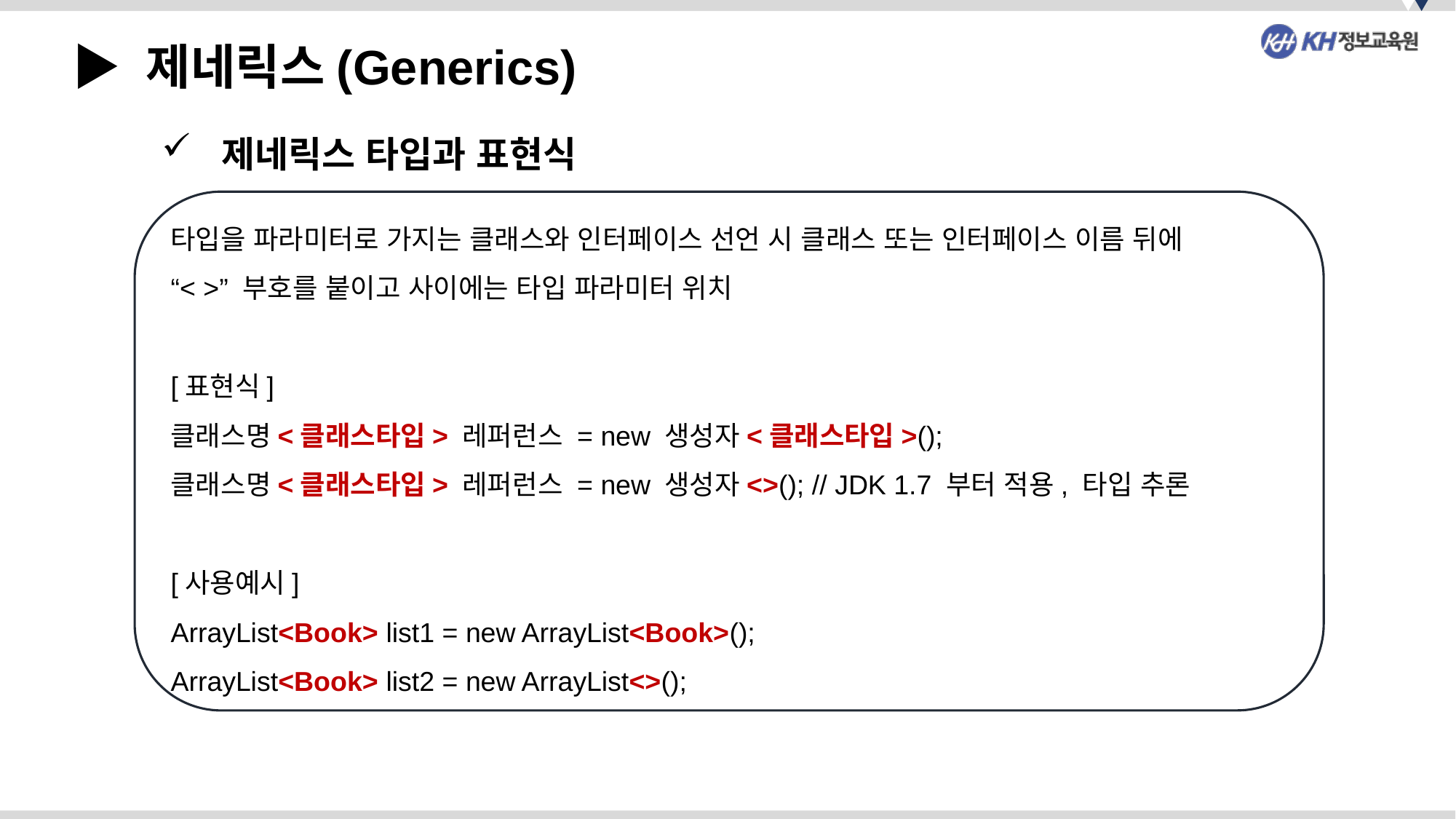

▶ 제네릭스(Generics)
 제네릭스 타입과 표현식
타입을 파라미터로 가지는 클래스와 인터페이스 선언 시 클래스 또는 인터페이스 이름 뒤에
“< >” 부호를 붙이고 사이에는 타입 파라미터 위치

[표현식]
클래스명<클래스타입> 레퍼런스 = new 생성자<클래스타입>();
클래스명<클래스타입> 레퍼런스 = new 생성자<>(); // JDK 1.7 부터 적용, 타입 추론

[사용예시]
ArrayList<Book> list1 = new ArrayList<Book>();
ArrayList<Book> list2 = new ArrayList<>();